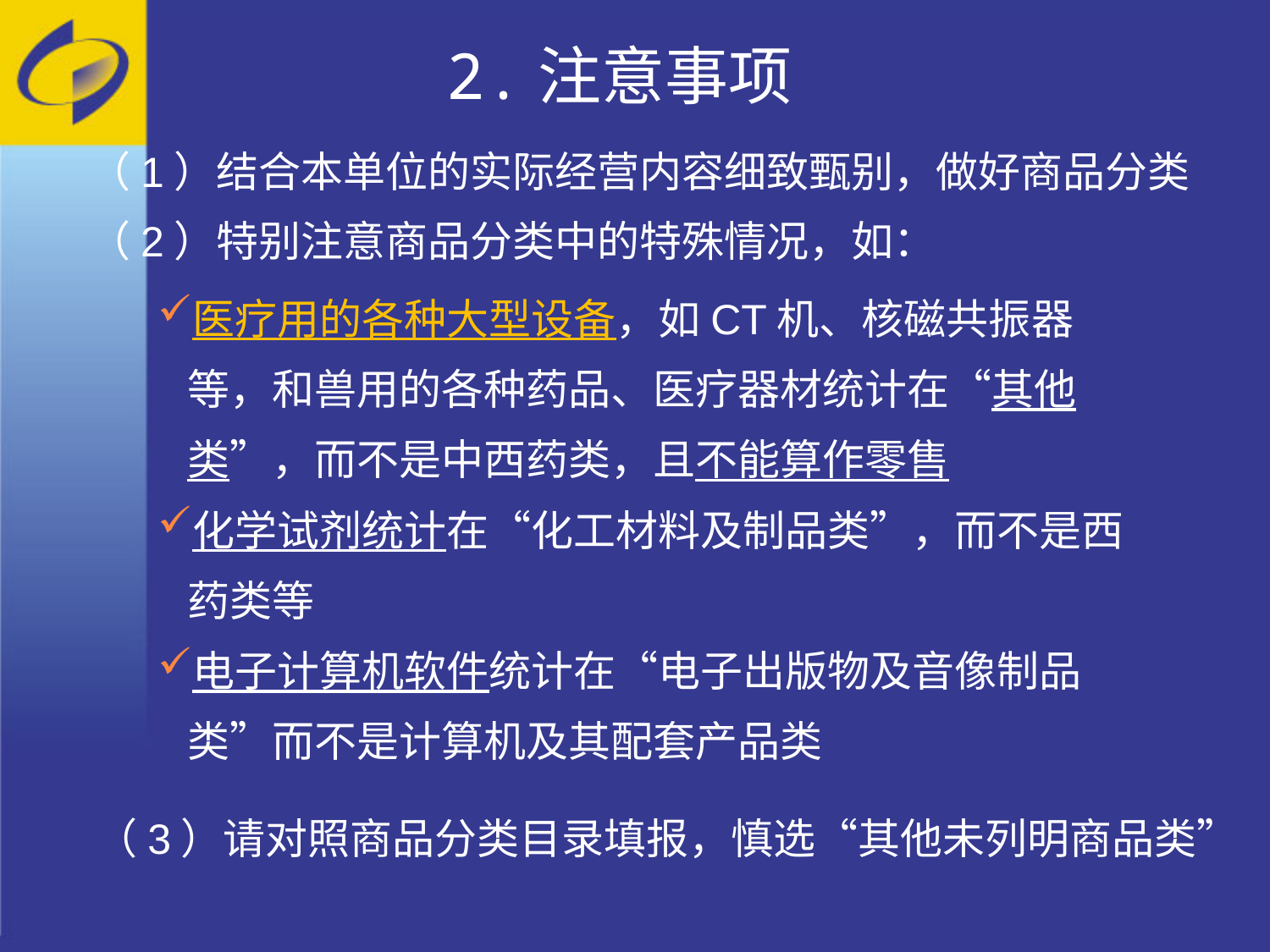

2.注意事项
（1）结合本单位的实际经营内容细致甄别，做好商品分类
（2）特别注意商品分类中的特殊情况，如：
医疗用的各种大型设备，如CT机、核磁共振器等，和兽用的各种药品、医疗器材统计在“其他类”，而不是中西药类，且不能算作零售
化学试剂统计在“化工材料及制品类”，而不是西药类等
电子计算机软件统计在“电子出版物及音像制品类”而不是计算机及其配套产品类
（3）请对照商品分类目录填报，慎选“其他未列明商品类”